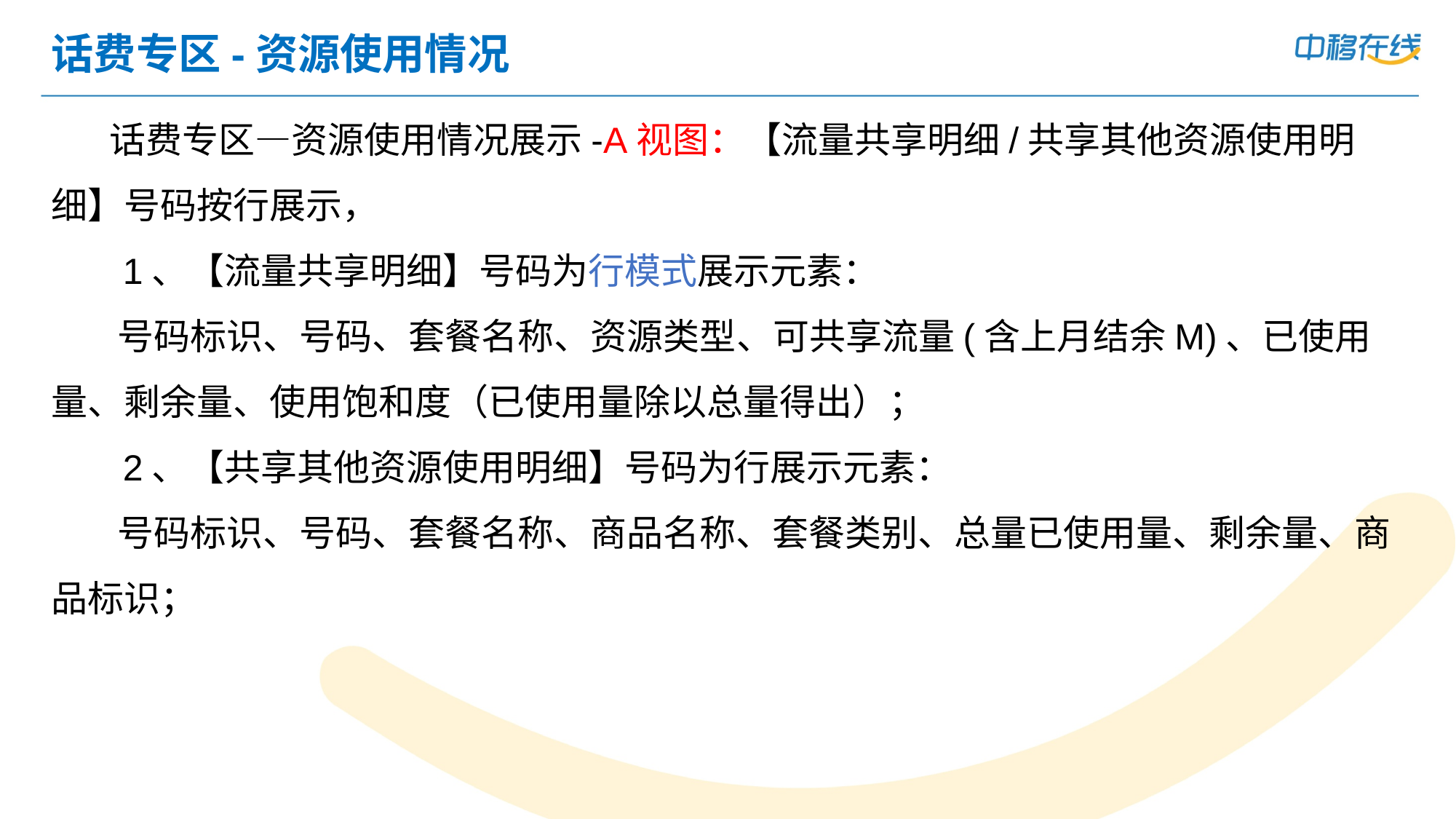

# 话费专区-资源使用情况
      话费专区—资源使用情况展示-A视图：【流量共享明细/共享其他资源使用明细】号码按行展示，
       1、【流量共享明细】号码为行模式展示元素：
       号码标识、号码、套餐名称、资源类型、可共享流量(含上月结余M)、已使用量、剩余量、使用饱和度（已使用量除以总量得出）；
       2、【共享其他资源使用明细】号码为行展示元素：
       号码标识、号码、套餐名称、商品名称、套餐类别、总量已使用量、剩余量、商品标识；